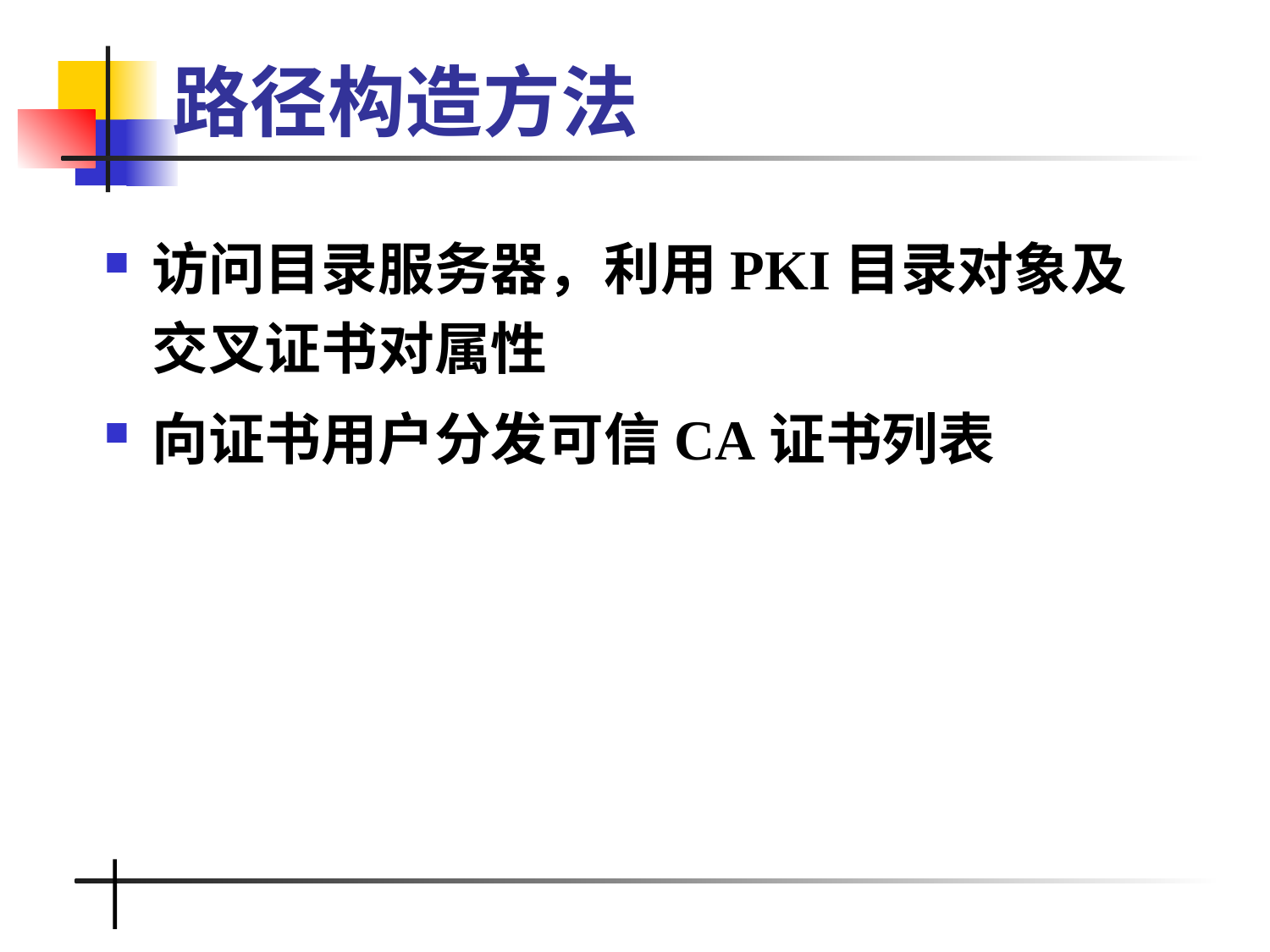

# 路径构造方法
访问目录服务器，利用PKI目录对象及交叉证书对属性
向证书用户分发可信CA证书列表